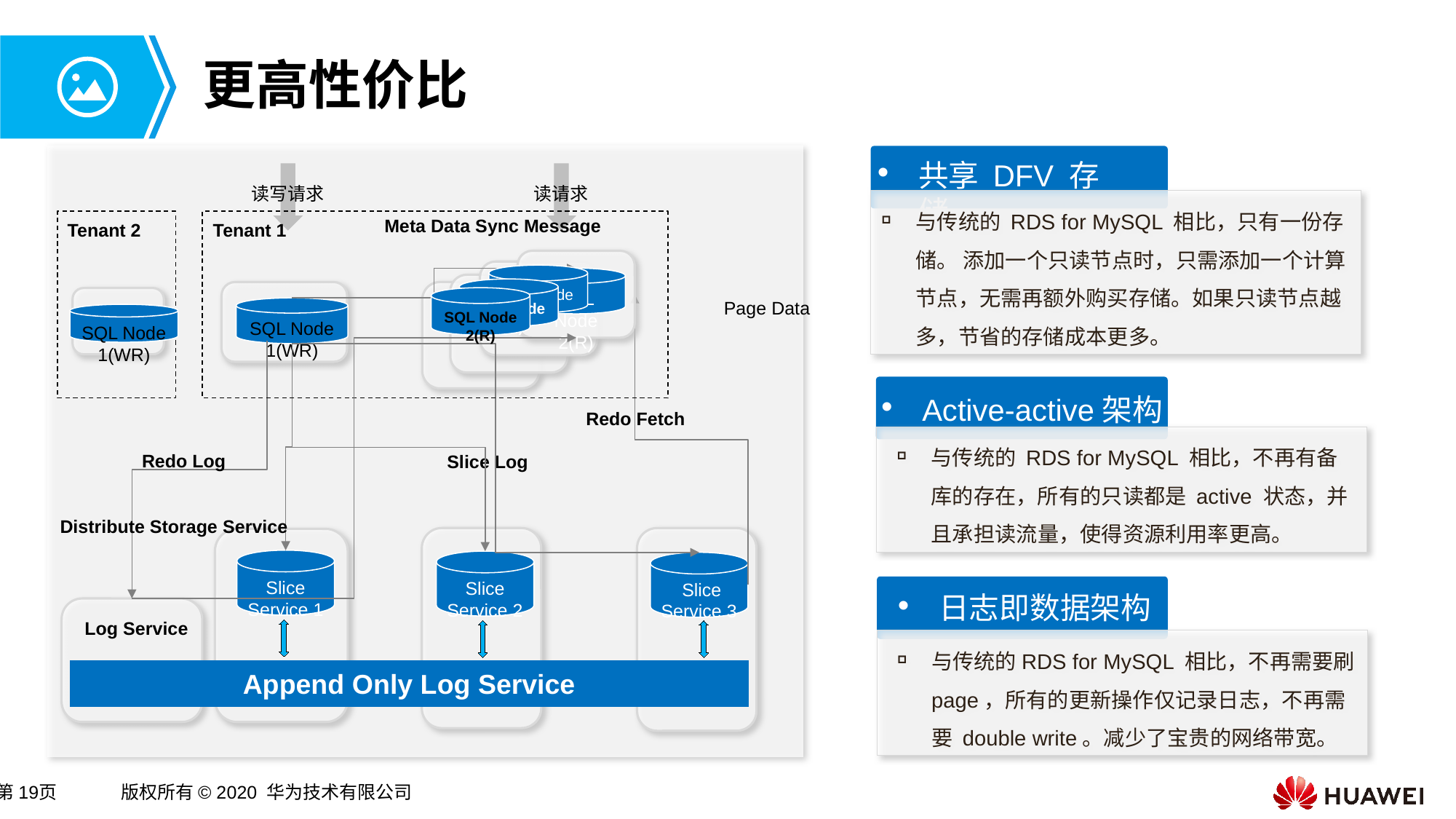

# 更高性价比

读写请求
读请求
Meta Data Sync Message

Tenant 2
Tenant 1

SQL Node 2(R)

SQL Node 1(WR)
Page Data
SQL Node 1(WR)
Redo Fetch
Redo Log
Slice Log
Distribute Storage Service

Slice Service 1
Slice Service 2
 Slice Service 3

Log Service

Append Only Log Service

共享 DFV 存储
与传统的 RDS for MySQL 相比，只有一份存储。 添加一个只读节点时，只需添加一个计算节点，无需再额外购买存储。如果只读节点越多，节省的存储成本更多。

Active-active架构
与传统的 RDS for MySQL 相比，不再有备库的存在，所有的只读都是 active 状态，并且承担读流量，使得资源利用率更高。

日志即数据架构
与传统的RDS for MySQL 相比，不再需要刷 page，所有的更新操作仅记录日志，不再需要 double write。减少了宝贵的网络带宽。
SQL Node 2(R)
SQL Node 2(R)
SQL Node 2(R)